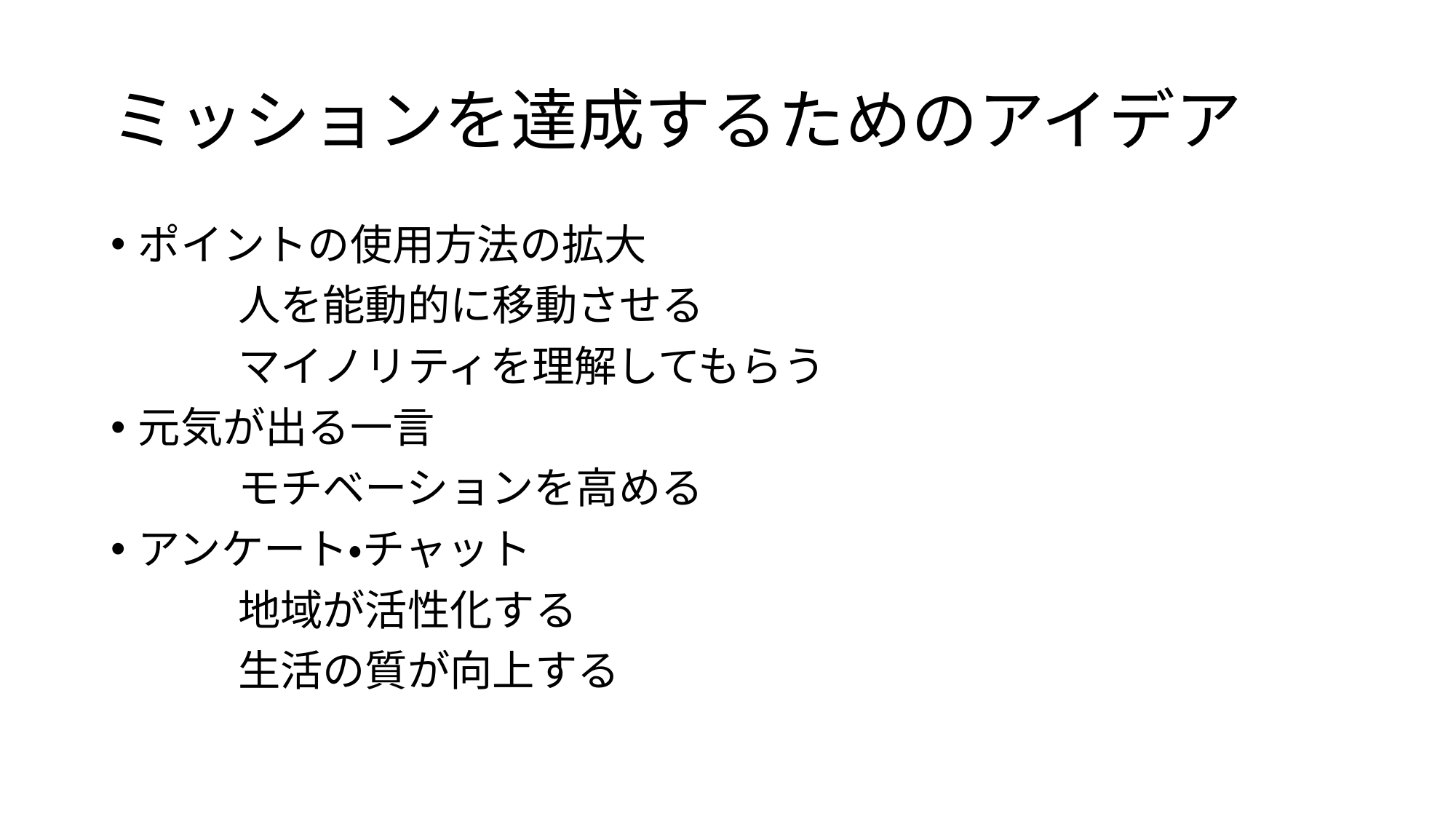

# ミッションを達成するためのアイデア
ポイントの使用方法の拡大
　　　人を能動的に移動させる
　　　マイノリティを理解してもらう
元気が出る一言
　　　モチベーションを高める
アンケート・チャット
　　　地域が活性化する
　　　生活の質が向上する